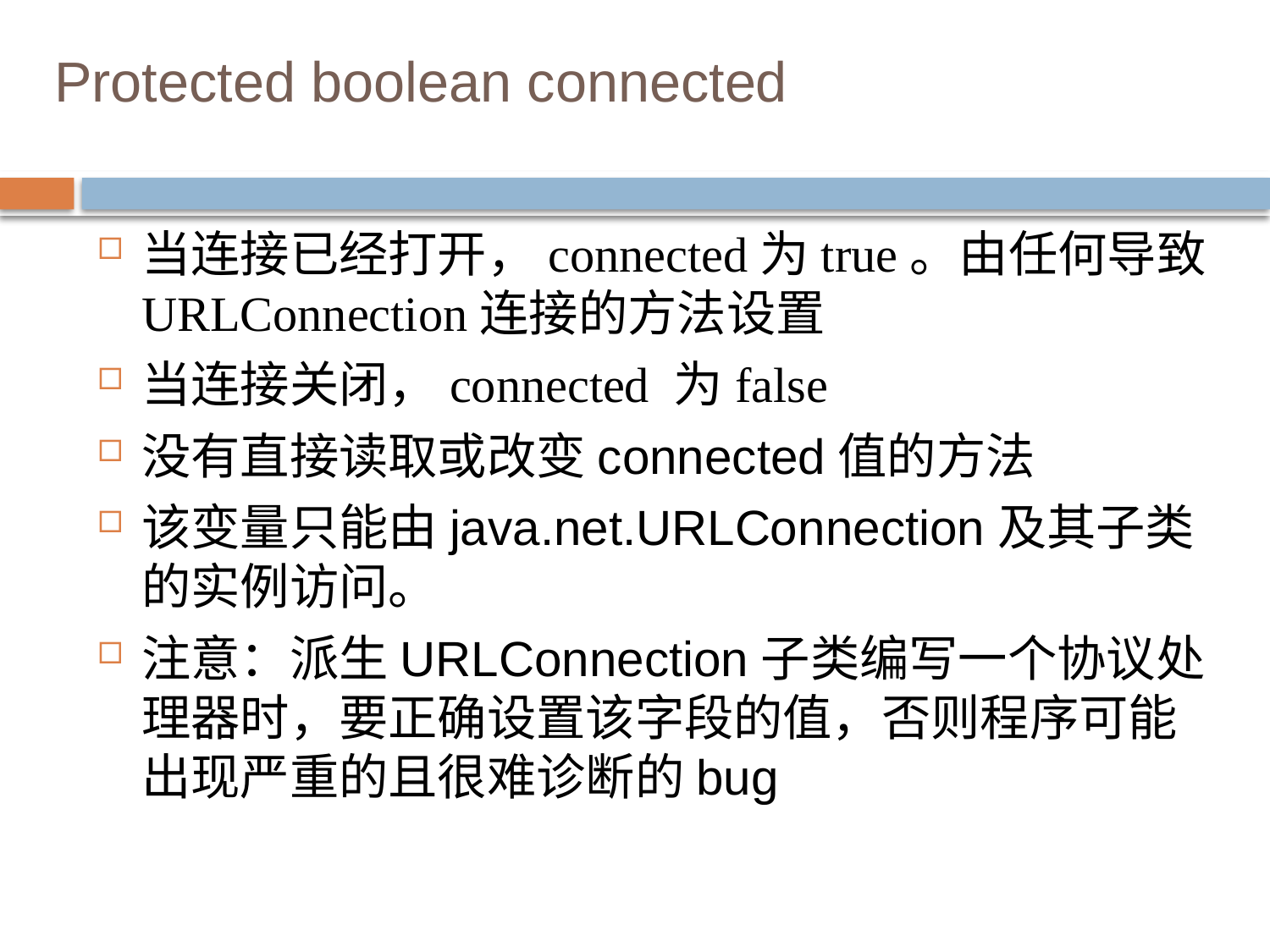

# Protected boolean connected
当连接已经打开，connected为true。由任何导致URLConnection连接的方法设置
当连接关闭，connected 为false
没有直接读取或改变connected值的方法
该变量只能由java.net.URLConnection及其子类的实例访问。
注意：派生URLConnection子类编写一个协议处理器时，要正确设置该字段的值，否则程序可能出现严重的且很难诊断的bug